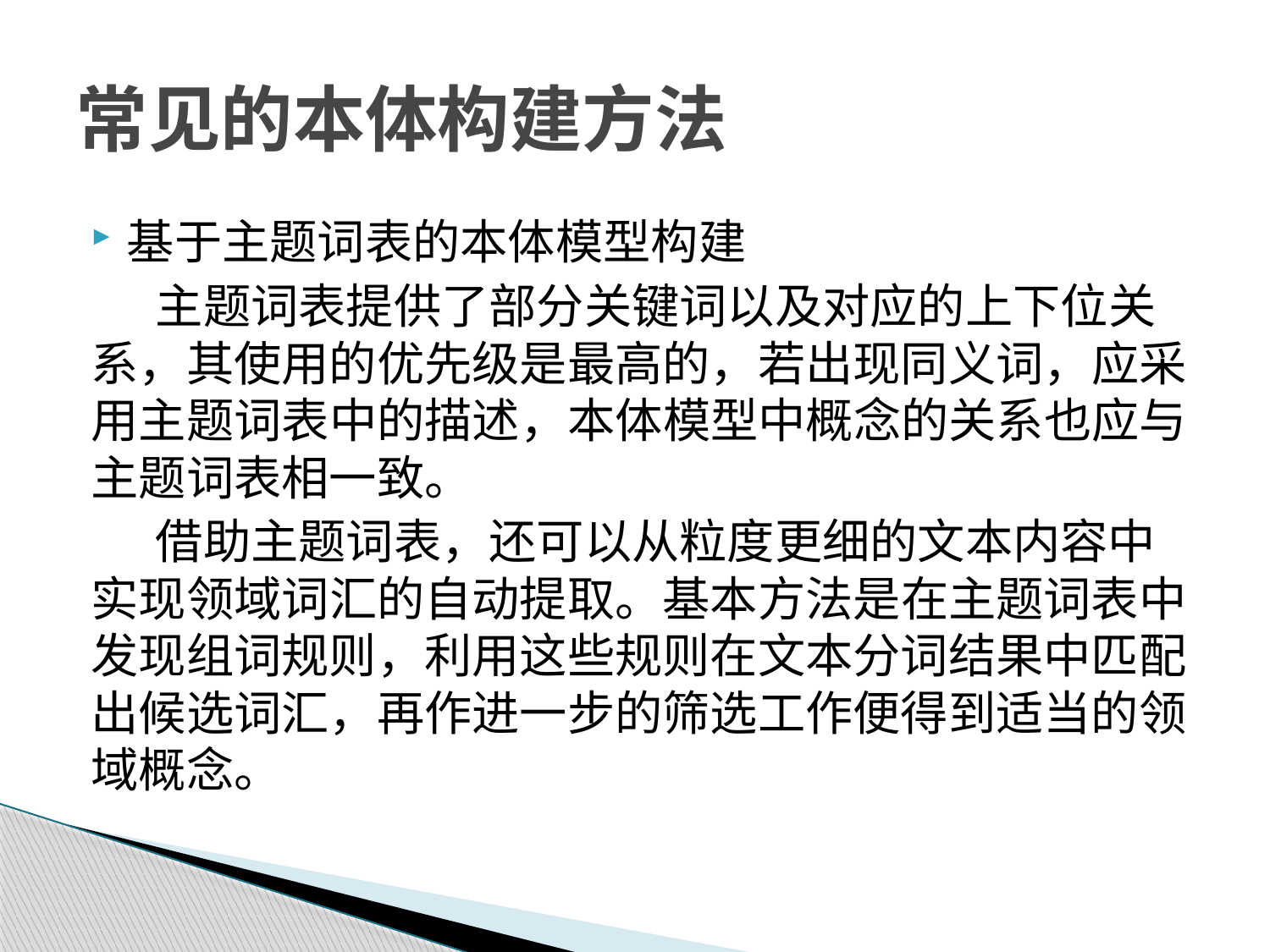

# 常见的本体构建方法
基于主题词表的本体模型构建
     主题词表提供了部分关键词以及对应的上下位关系，其使用的优先级是最高的，若出现同义词，应采用主题词表中的描述，本体模型中概念的关系也应与主题词表相一致。
     借助主题词表，还可以从粒度更细的文本内容中实现领域词汇的自动提取。基本方法是在主题词表中发现组词规则，利用这些规则在文本分词结果中匹配出候选词汇，再作进一步的筛选工作便得到适当的领域概念。